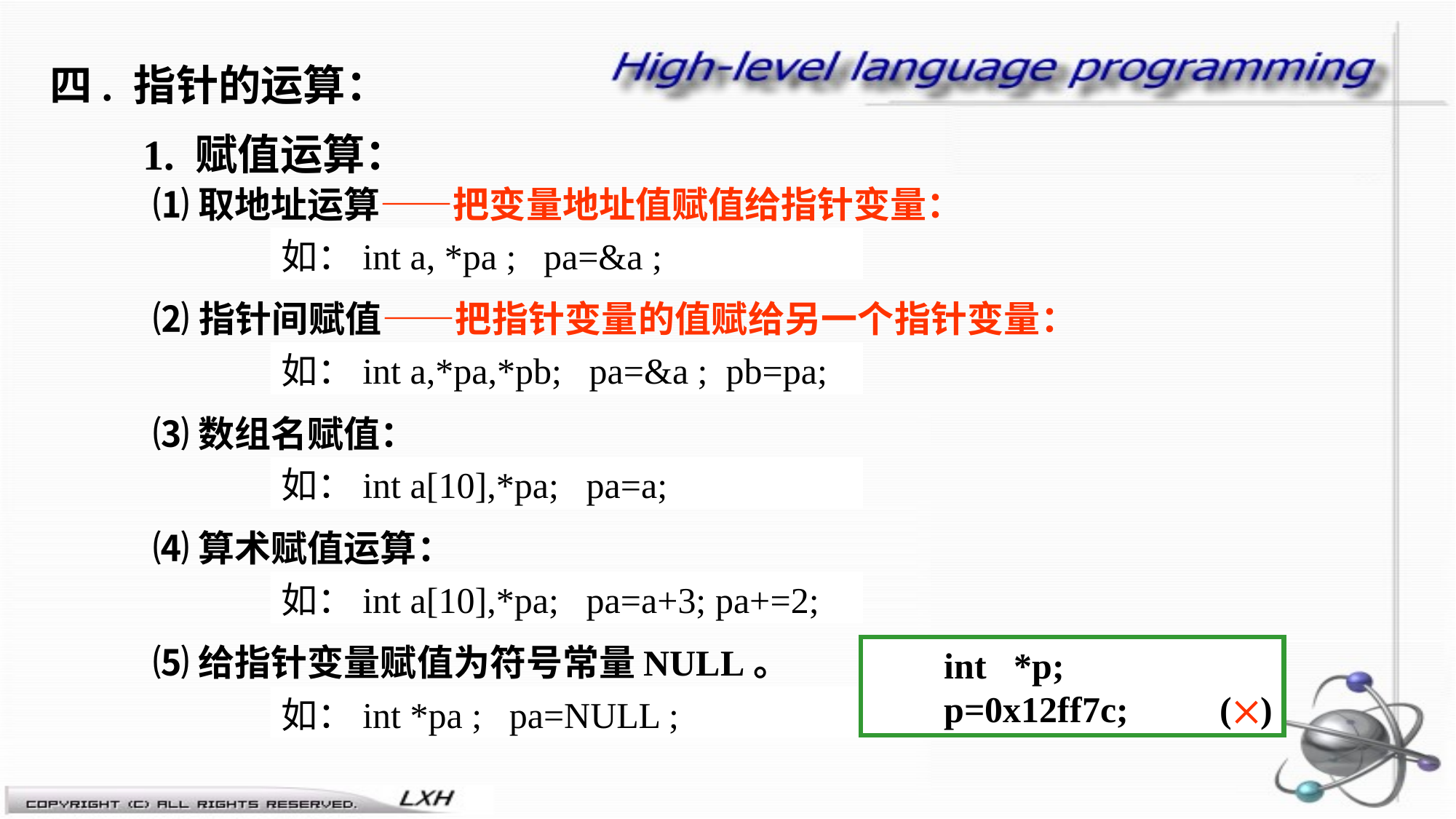

四. 指针的运算：
1. 赋值运算：
⑴取地址运算——把变量地址值赋值给指针变量：
如：int a, *pa ;   pa=&a ;
⑵指针间赋值——把指针变量的值赋给另一个指针变量：
如：int a,*pa,*pb;   pa=&a ;  pb=pa;
⑶数组名赋值：
如：int a[10],*pa;   pa=a;
⑷算术赋值运算：
如：int a[10],*pa;   pa=a+3; pa+=2;
⑸给指针变量赋值为符号常量NULL。
        int   *p;
        p=0x12ff7c;          (×)
如：int *pa ;   pa=NULL ;